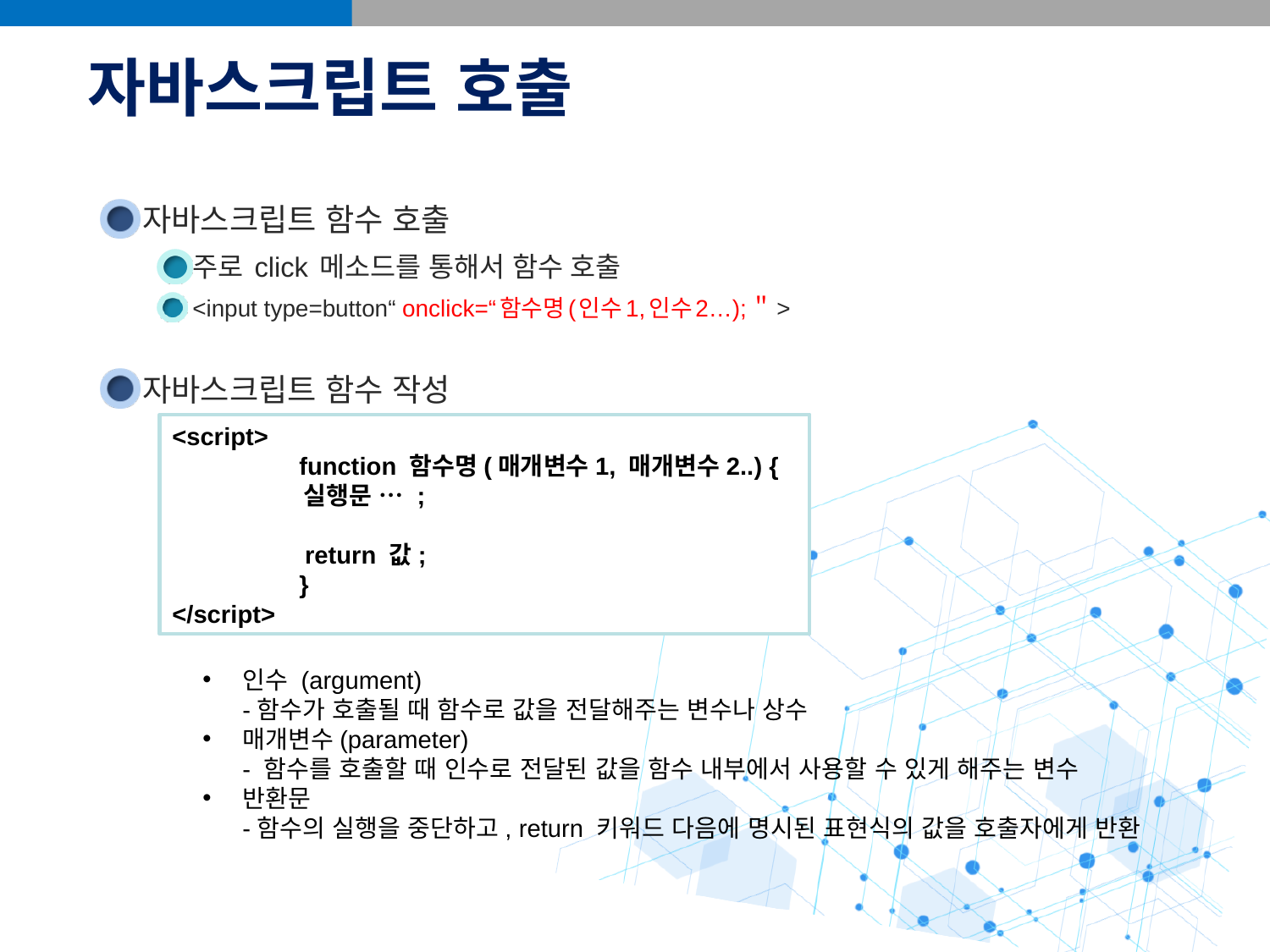

# 자바스크립트 호출
자바스크립트 함수 호출
주로 click 메소드를 통해서 함수 호출
<input type=button“ onclick=“함수명(인수1,인수2…);＂>
자바스크립트 함수 작성

<script>
	function 함수명(매개변수1, 매개변수2..) {
                  실행문 … ;

                   return 값;
	}
</script>
인수 (argument)
-함수가 호출될 때 함수로 값을 전달해주는 변수나 상수
매개변수(parameter)
- 함수를 호출할 때 인수로 전달된 값을 함수 내부에서 사용할 수 있게 해주는 변수
반환문
-함수의 실행을 중단하고, return 키워드 다음에 명시된 표현식의 값을 호출자에게 반환